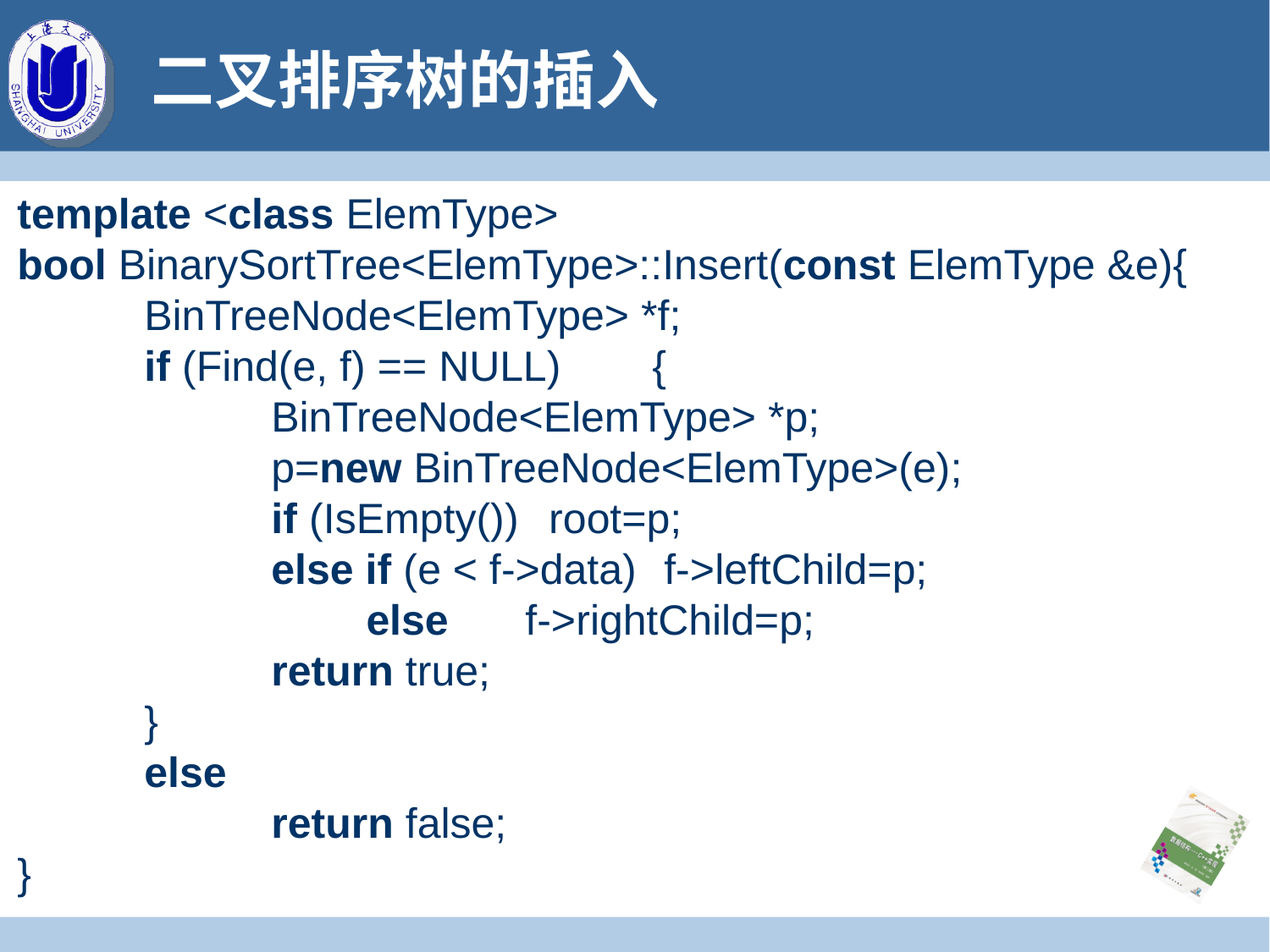

# 二叉排序树的插入
template <class ElemType>
bool BinarySortTree<ElemType>::Insert(const ElemType &e){
	BinTreeNode<ElemType> *f;
	if (Find(e, f) == NULL)	{
		BinTreeNode<ElemType> *p;
		p=new BinTreeNode<ElemType>(e);
		if (IsEmpty())	  root=p;
		else if (e < f->data)	 f->leftChild=p;
		        else	f->rightChild=p;
		return true;
	}
	else
		return false;
}